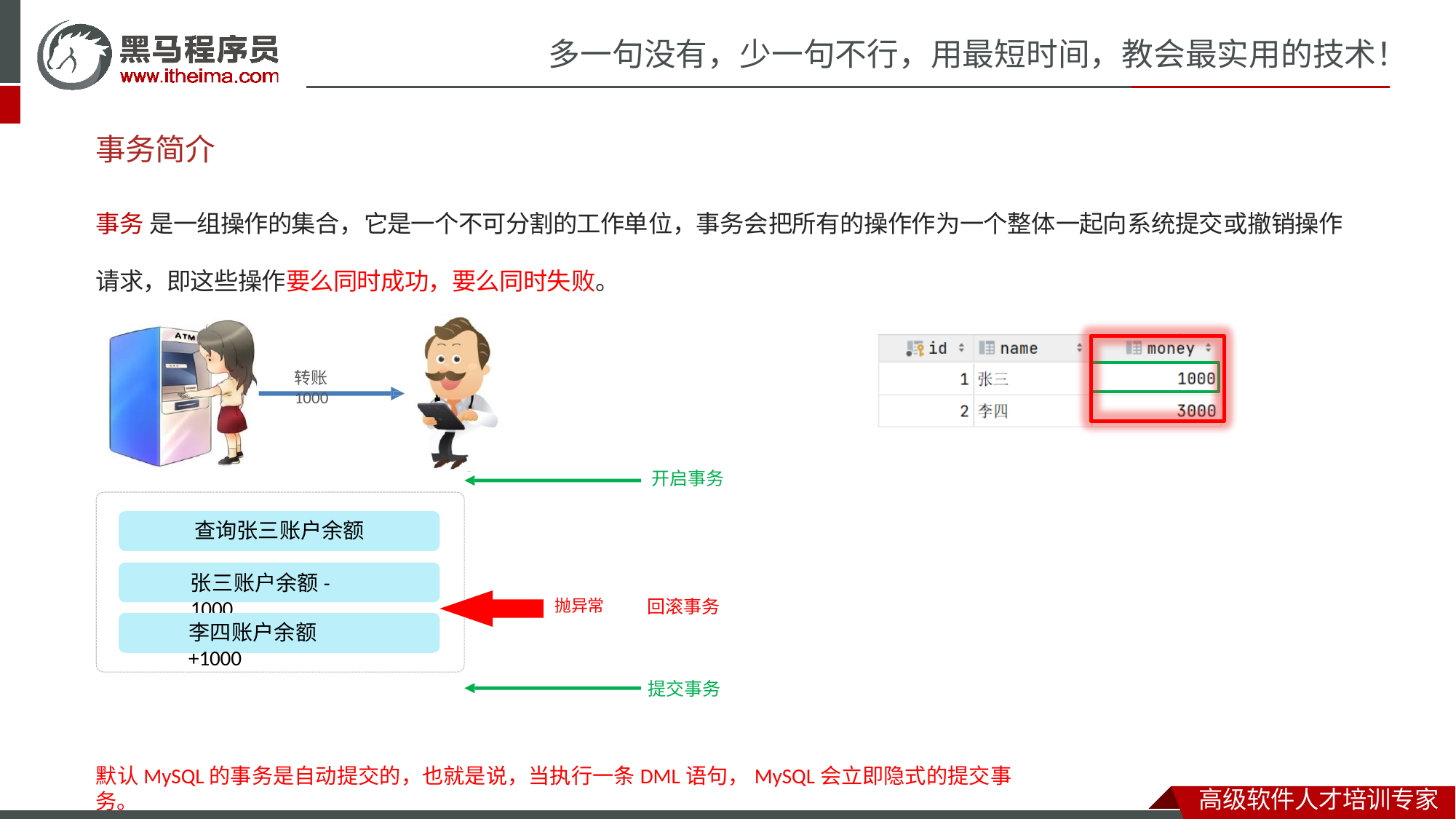

# 多一句没有，少一句不行，用最短时间，教会最实用的技术！

事务简介

事务 是一组操作的集合，它是一个不可分割的工作单位，事务会把所有的操作作为一个整体一起向系统提交或撤销操作
请求，即这些操作要么同时成功，要么同时失败。

转账1000

开启事务

查询张三账户余额

张三账户余额-1000

回滚事务
抛异常

李四账户余额+1000
提交事务

默认MySQL的事务是自动提交的，也就是说，当执行一条DML语句，MySQL会立即隐式的提交事务。
高级软件人才培训专家